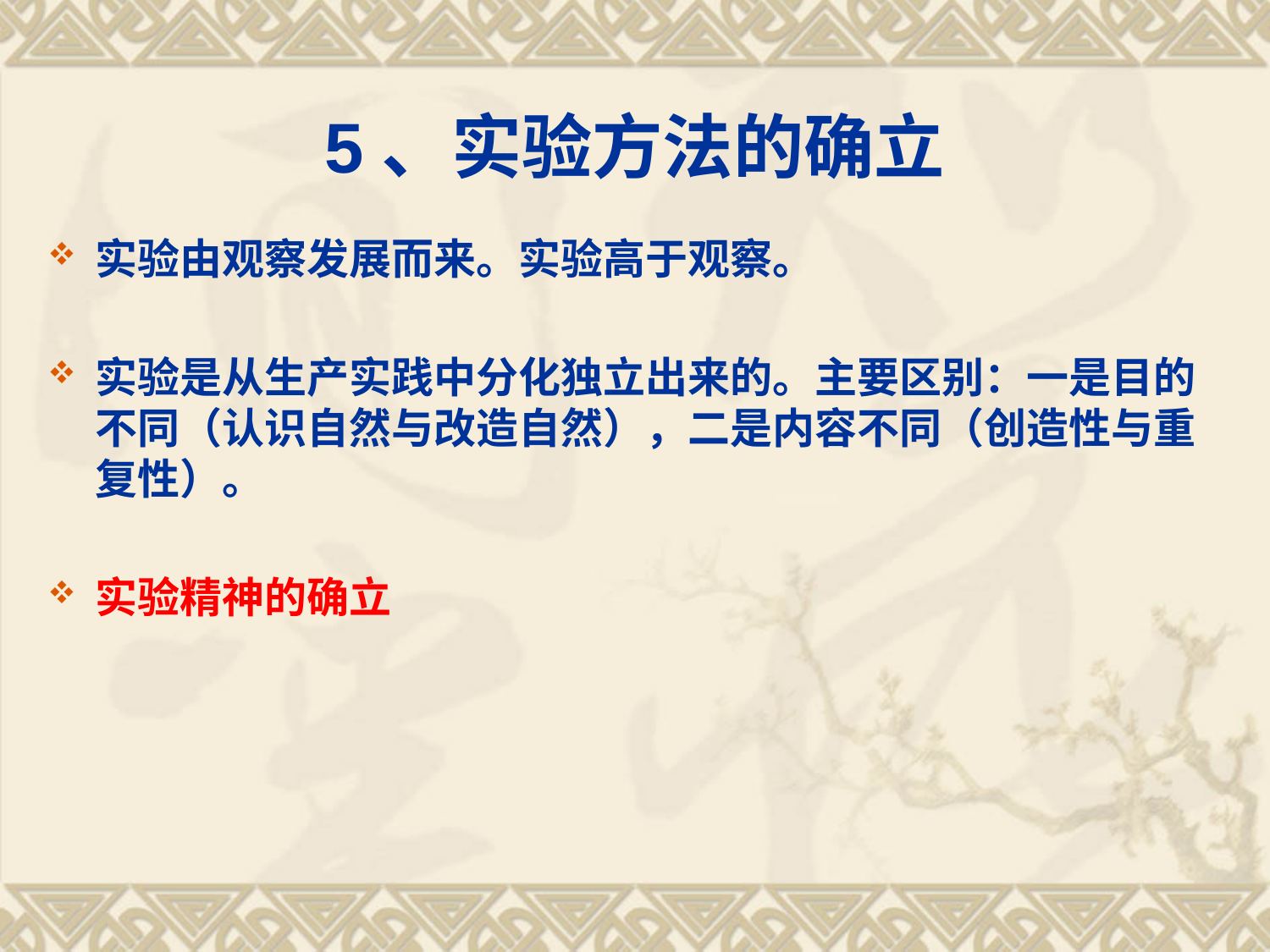

# 5、实验方法的确立
实验由观察发展而来。实验高于观察。

实验是从生产实践中分化独立出来的。主要区别：一是目的不同（认识自然与改造自然），二是内容不同（创造性与重复性）。

实验精神的确立